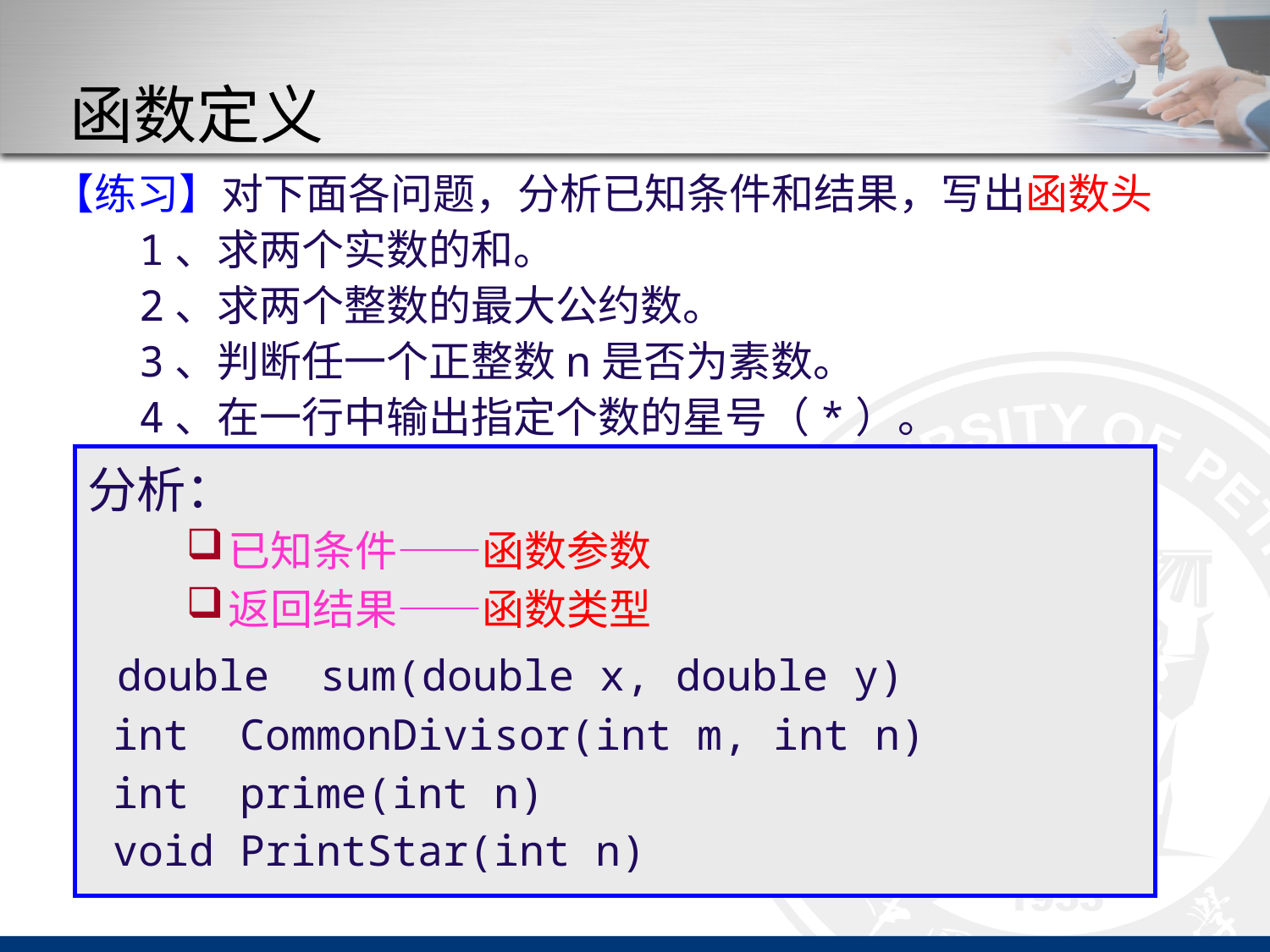

# 函数定义
【练习】对下面各问题，分析已知条件和结果，写出函数头
1、求两个实数的和。
2、求两个整数的最大公约数。
3、判断任一个正整数n是否为素数。
4、在一行中输出指定个数的星号（*）。
分析：
已知条件——函数参数
返回结果——函数类型
 double  sum(double x, double y)
 int  CommonDivisor(int m, int n)
 int  prime(int n)
 void PrintStar(int n)